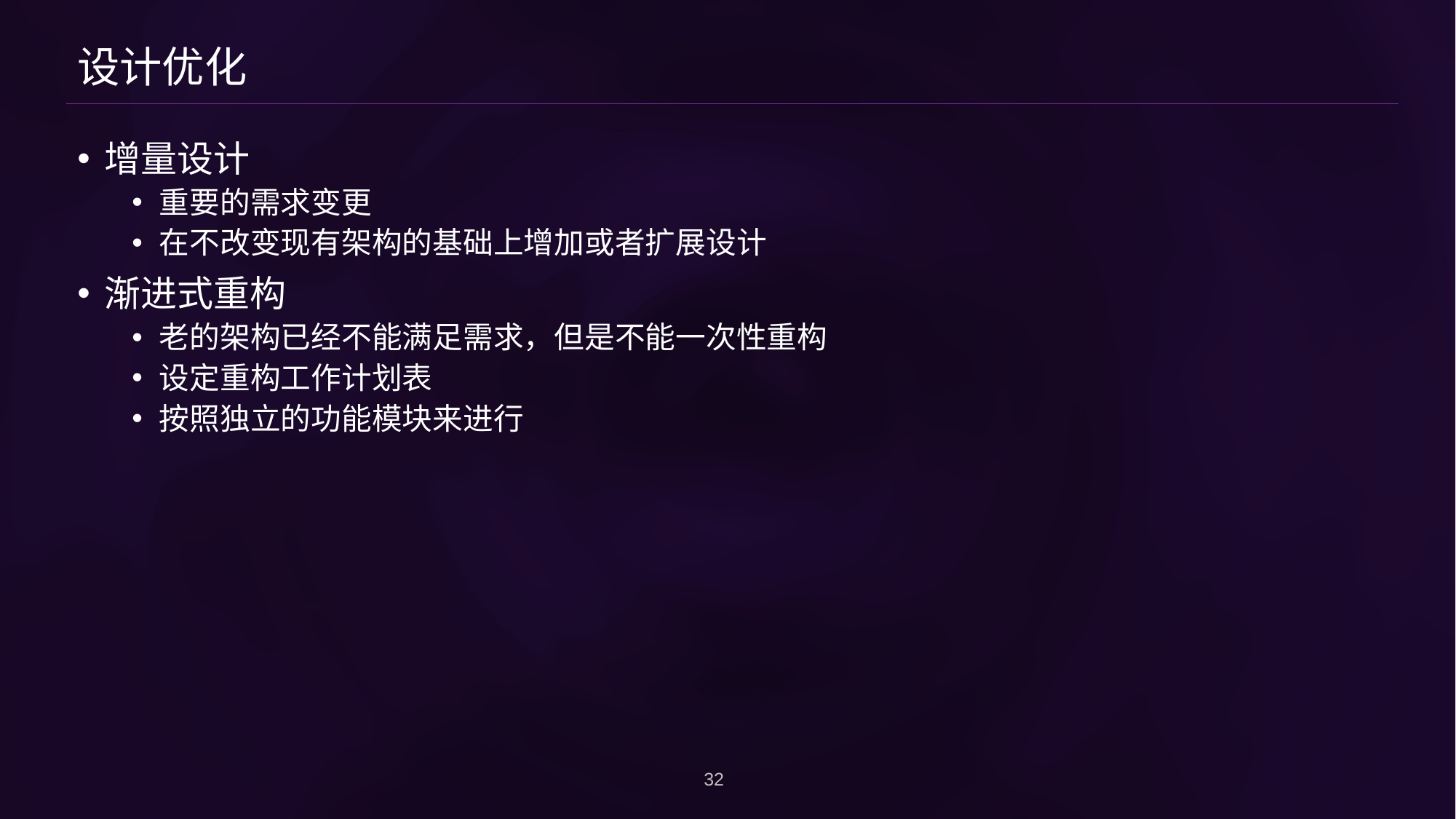

# 设计优化
增量设计
重要的需求变更
在不改变现有架构的基础上增加或者扩展设计
渐进式重构
老的架构已经不能满足需求，但是不能一次性重构
设定重构工作计划表
按照独立的功能模块来进行

32